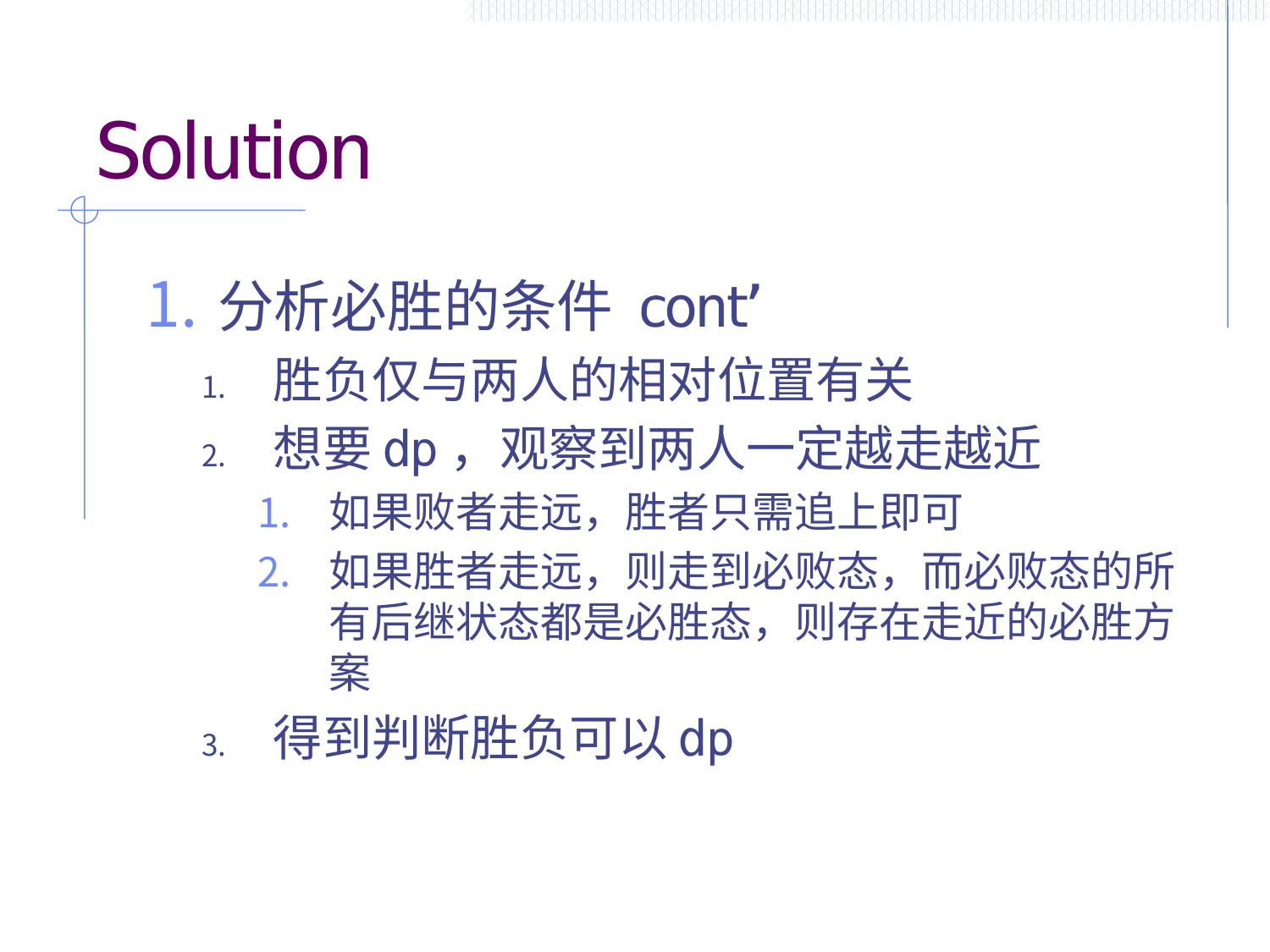

# Solution
分析必胜的条件 cont’
胜负仅与两人的相对位置有关
想要dp，观察到两人一定越走越近
如果败者走远，胜者只需追上即可
如果胜者走远，则走到必败态，而必败态的所有后继状态都是必胜态，则存在走近的必胜方案
得到判断胜负可以dp